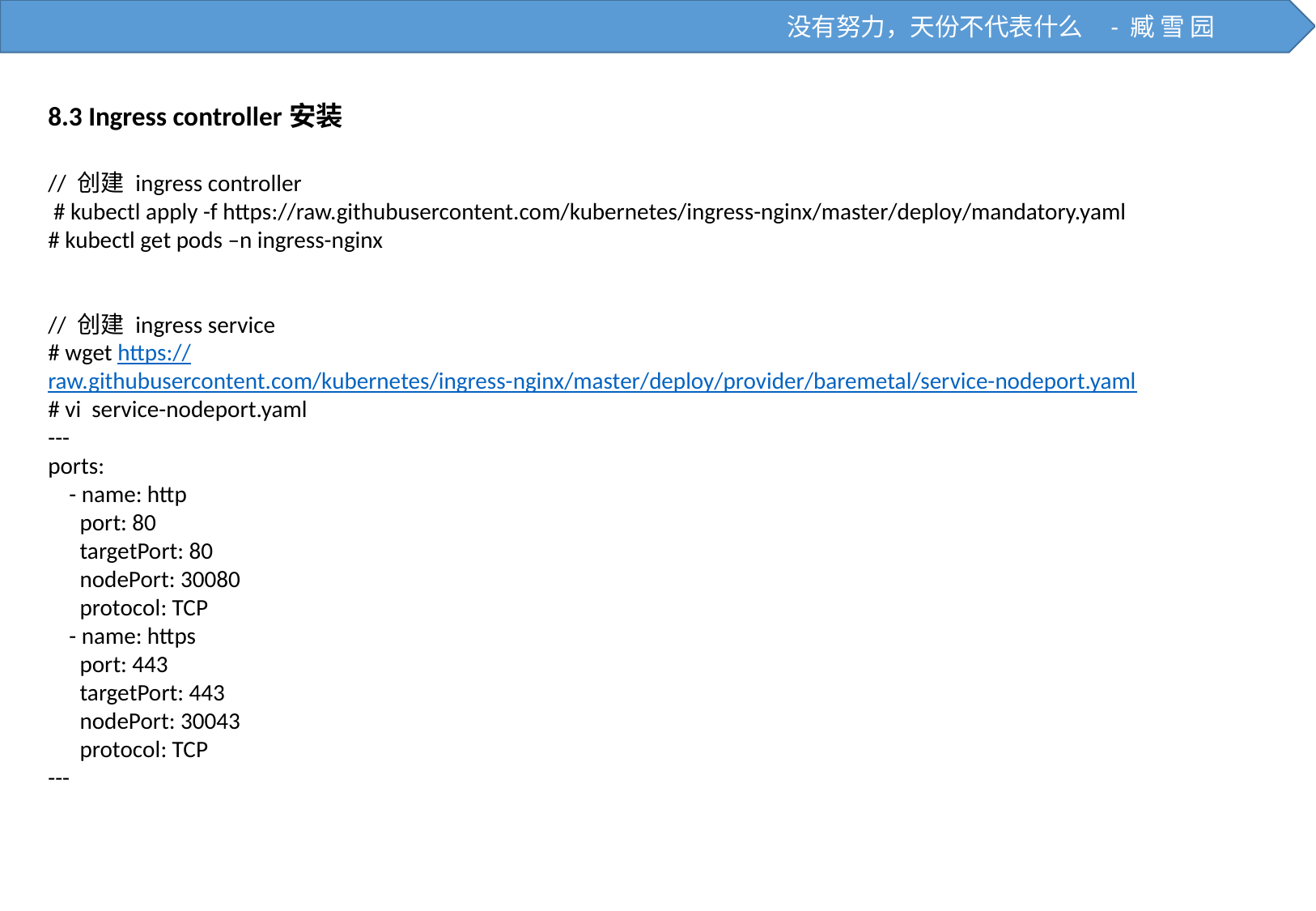

没有努力，天份不代表什么    - 臧 雪 园
8.3 Ingress controller安装

// 创建 ingress controller
 # kubectl apply -f https://raw.githubusercontent.com/kubernetes/ingress-nginx/master/deploy/mandatory.yaml
# kubectl get pods –n ingress-nginx

// 创建 ingress service
# wget https://raw.githubusercontent.com/kubernetes/ingress-nginx/master/deploy/provider/baremetal/service-nodeport.yaml
# vi  service-nodeport.yaml
---
ports:
    - name: http
      port: 80
      targetPort: 80
      nodePort: 30080
      protocol: TCP
    - name: https
      port: 443
      targetPort: 443
      nodePort: 30043
      protocol: TCP
---